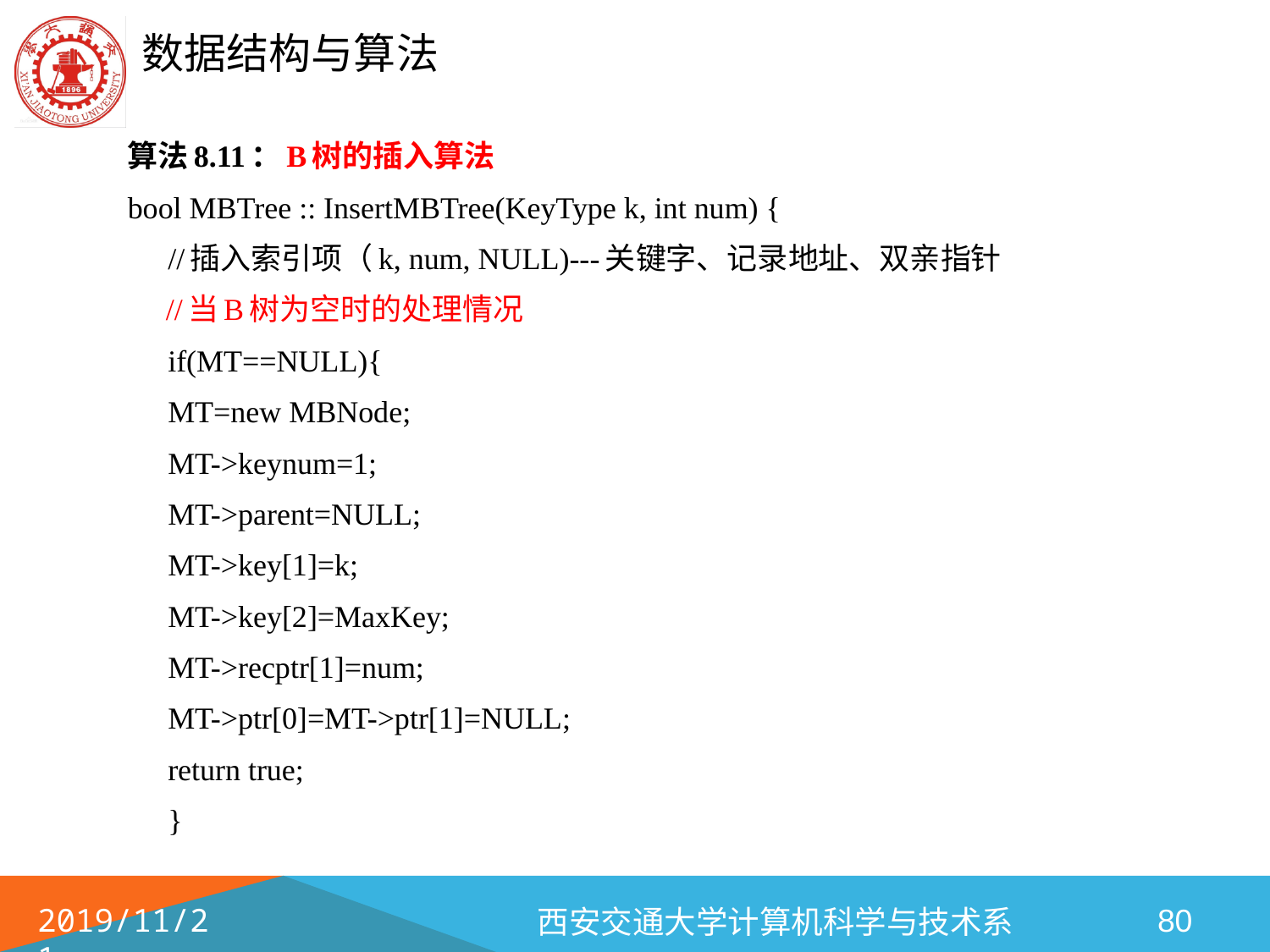

算法8.11：B树的插入算法
bool MBTree :: InsertMBTree(KeyType k, int num) {
	//插入索引项（k, num, NULL)---关键字、记录地址、双亲指针
     //当B树为空时的处理情况
	if(MT==NULL){
		MT=new MBNode;
		MT->keynum=1;
		MT->parent=NULL;
		MT->key[1]=k;
		MT->key[2]=MaxKey;
		MT->recptr[1]=num;
		MT->ptr[0]=MT->ptr[1]=NULL;
		return true;
	}